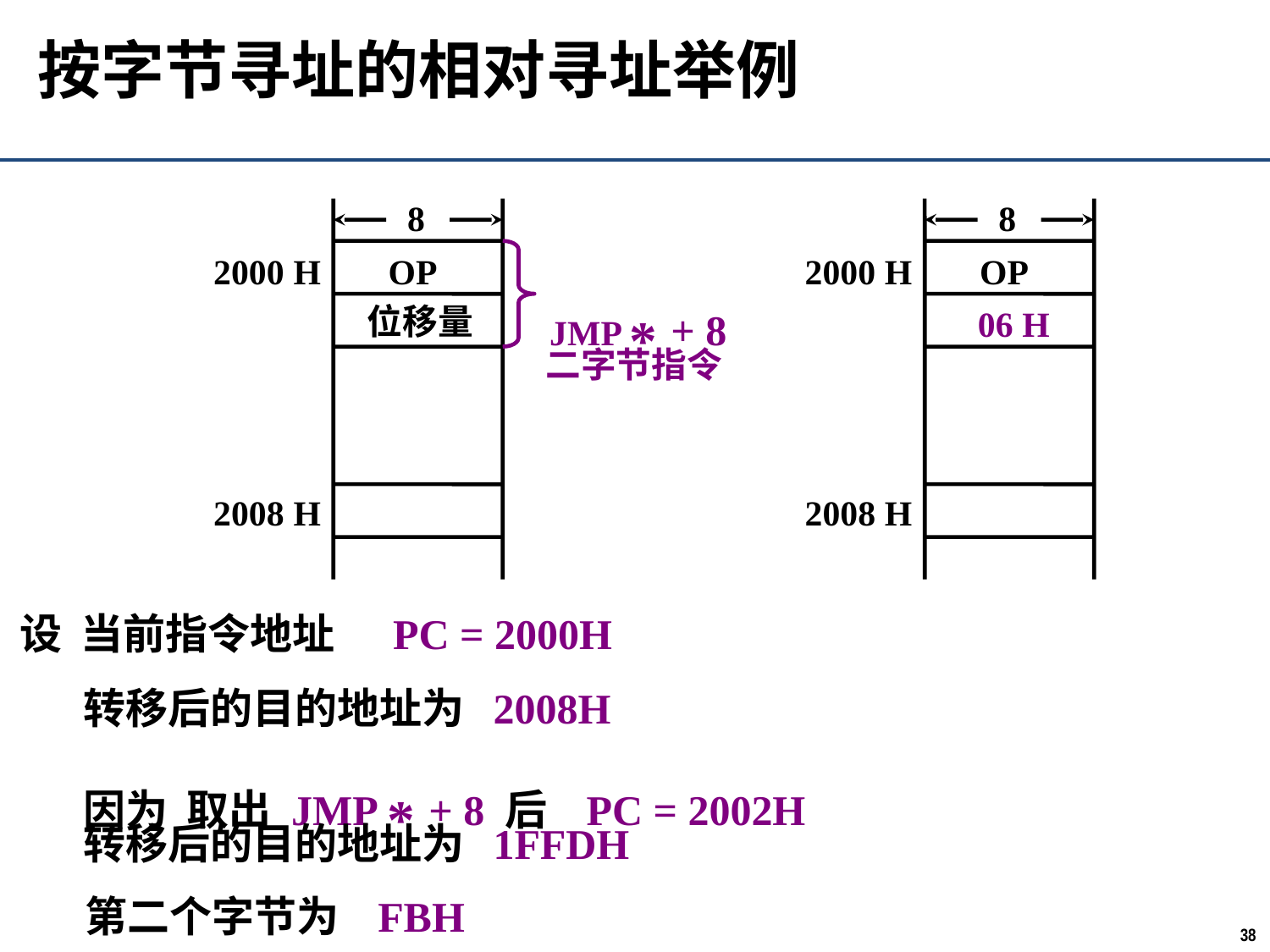

# 按字节寻址的相对寻址举例
8

2000 H
OP
位移量
2008 H

8

2000 H
OP

06 H

2008 H

JMP * + 8
二字节指令
设  当前指令地址     PC = 2000H
转移后的目的地址为   2008H
因为  取出 JMP * + 8 后   PC = 2002H
转移后的目的地址为   1FFDH
第二个字节为   FBH